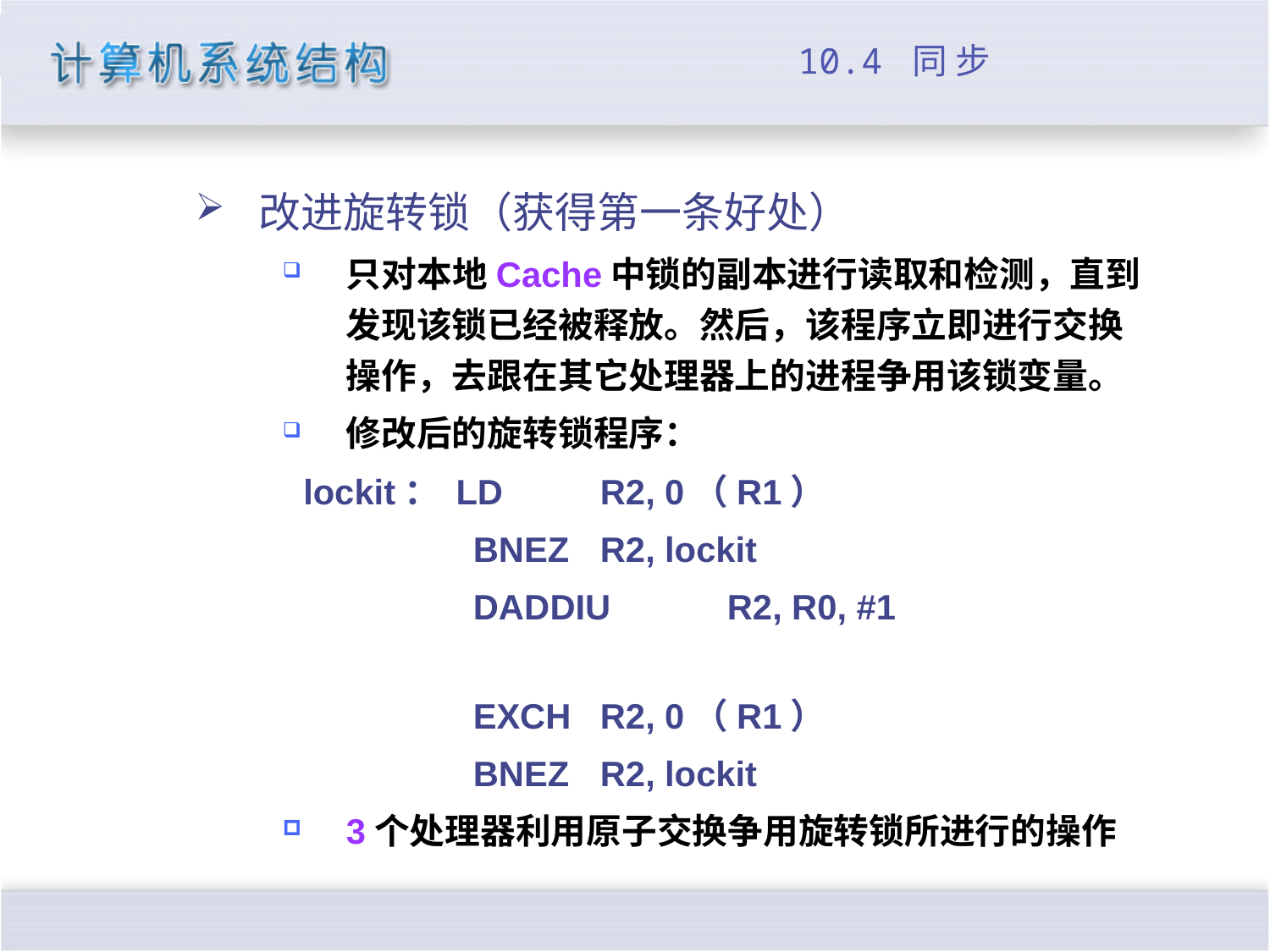

# 10.4 同 步
改进旋转锁（获得第一条好处）
只对本地Cache中锁的副本进行读取和检测，直到发现该锁已经被释放。然后，该程序立即进行交换操作，去跟在其它处理器上的进程争用该锁变量。
修改后的旋转锁程序：
  lockit： LD	R2, 0（R1）
	      	BNEZ	R2, lockit
          	DADDIU	R2, R0, #1
          	EXCH	R2, 0（R1）
	      	BNEZ	R2, lockit
3个处理器利用原子交换争用旋转锁所进行的操作